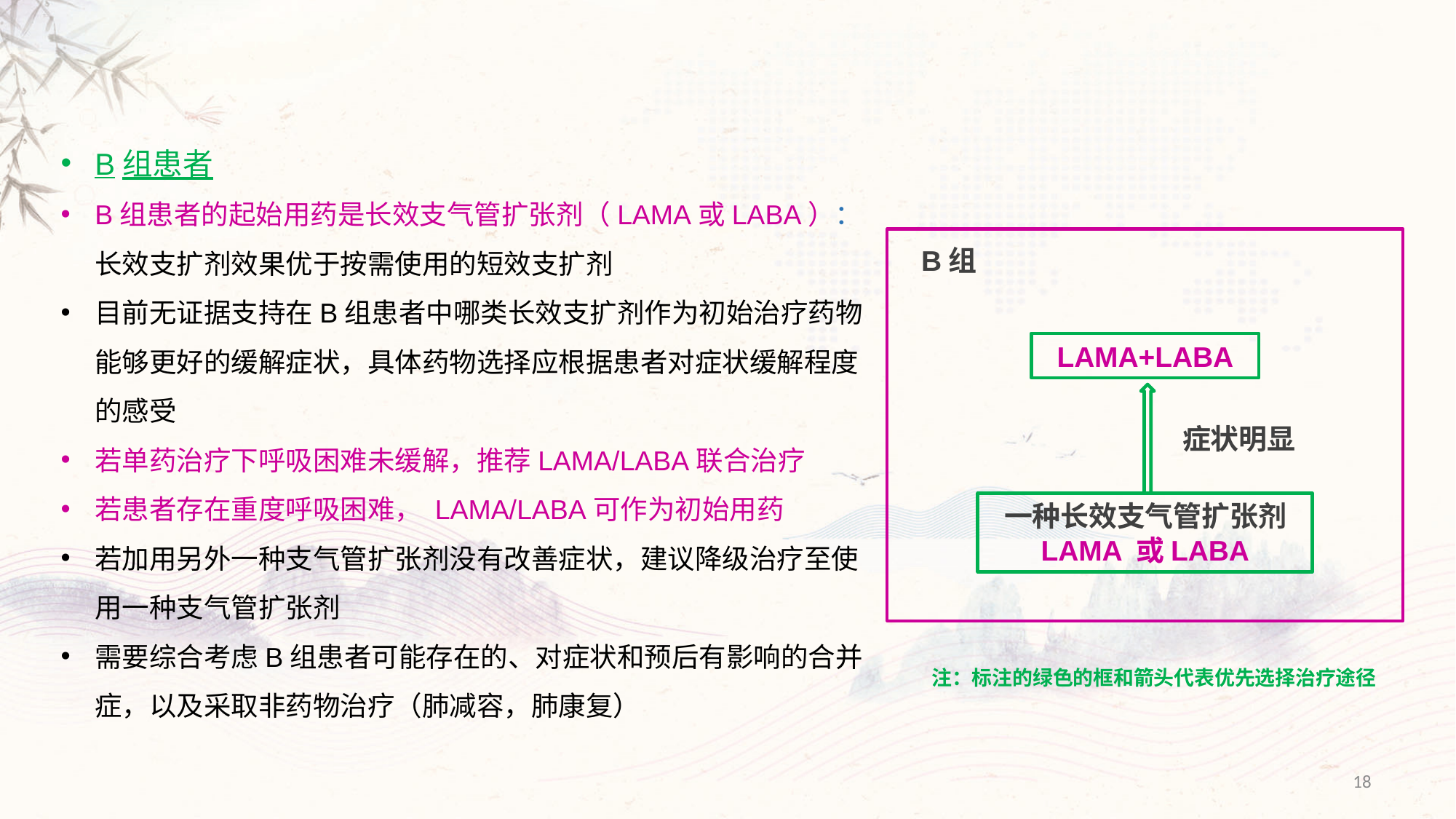

B组患者
B组患者的起始用药是长效支气管扩张剂（LAMA或LABA）：长效支扩剂效果优于按需使用的短效支扩剂
目前无证据支持在B组患者中哪类长效支扩剂作为初始治疗药物能够更好的缓解症状，具体药物选择应根据患者对症状缓解程度的感受
若单药治疗下呼吸困难未缓解，推荐LAMA/LABA联合治疗
若患者存在重度呼吸困难， LAMA/LABA可作为初始用药
若加用另外一种支气管扩张剂没有改善症状，建议降级治疗至使用一种支气管扩张剂
需要综合考虑B组患者可能存在的、对症状和预后有影响的合并症，以及采取非药物治疗（肺减容，肺康复）

B组
LAMA+LABA

症状明显
一种长效支气管扩张剂
LAMA 或LABA
注：标注的绿色的框和箭头代表优先选择治疗途径
18